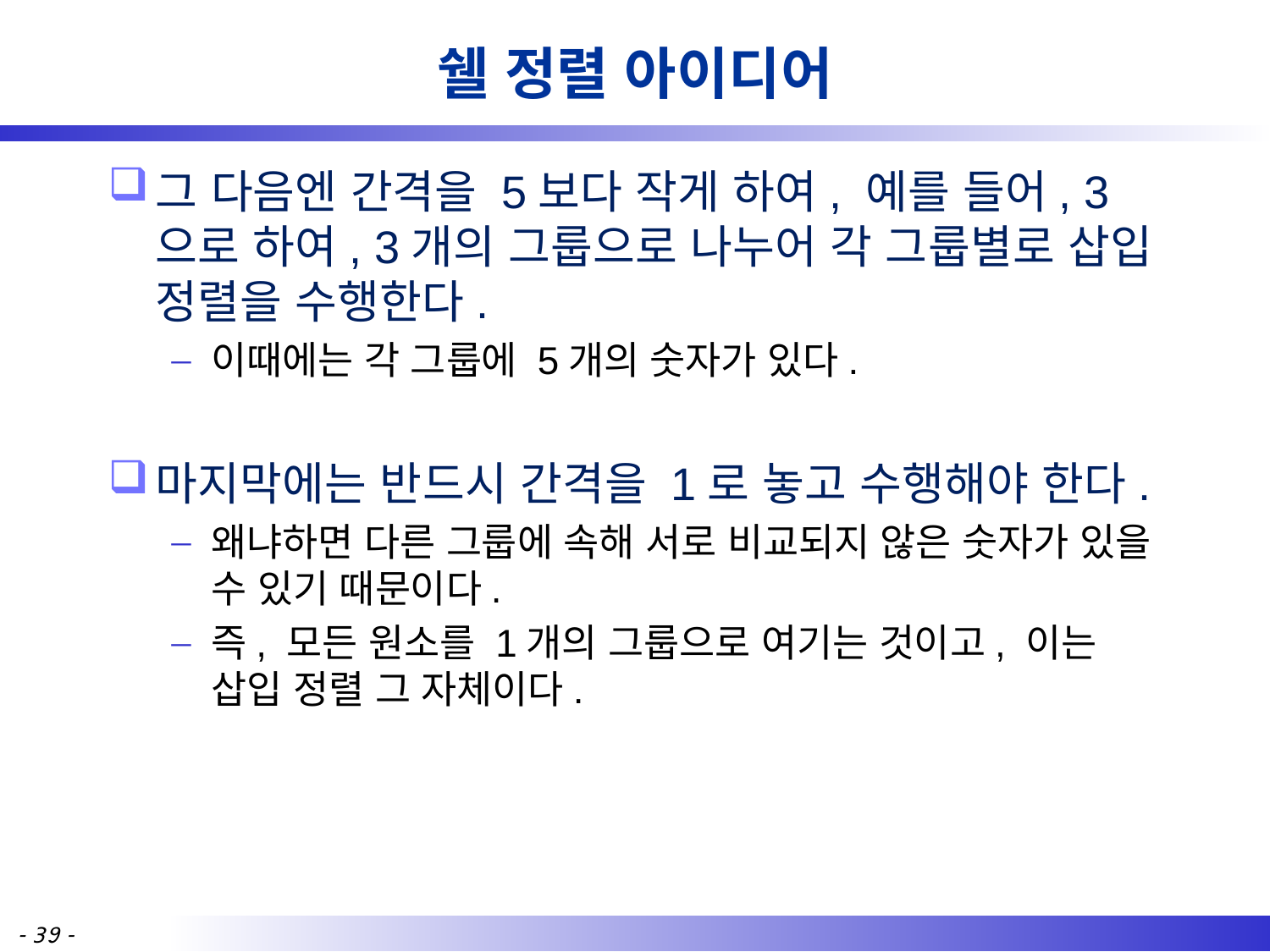

# 쉘 정렬 아이디어
그 다음엔 간격을 5보다 작게 하여, 예를 들어, 3으로 하여, 3개의 그룹으로 나누어 각 그룹별로 삽입 정렬을 수행한다.
이때에는 각 그룹에 5개의 숫자가 있다.

마지막에는 반드시 간격을 1로 놓고 수행해야 한다.
왜냐하면 다른 그룹에 속해 서로 비교되지 않은 숫자가 있을 수 있기 때문이다.
즉, 모든 원소를 1개의 그룹으로 여기는 것이고, 이는 삽입 정렬 그 자체이다.
- 39 -